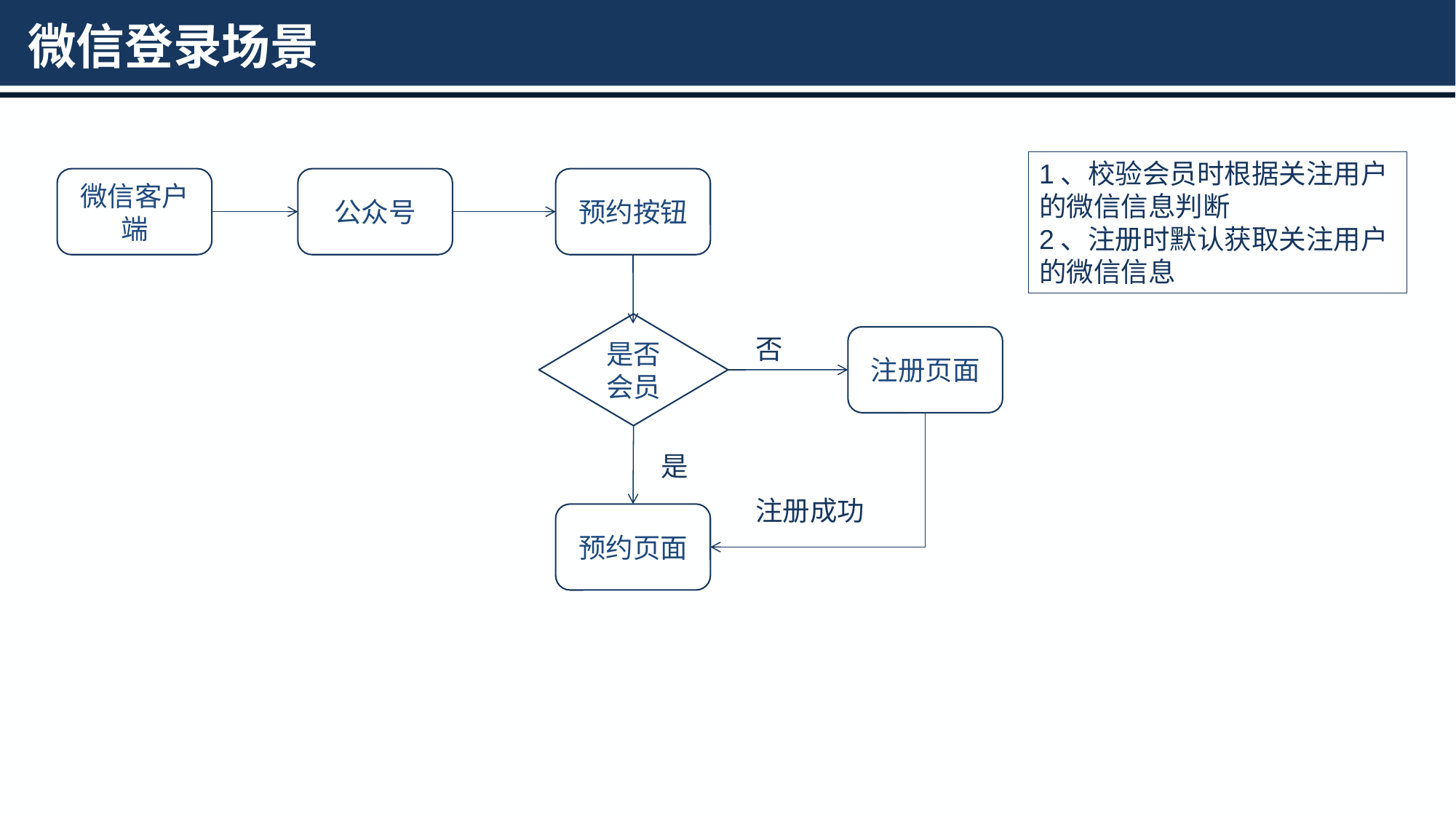

# 微信登录场景
1、校验会员时根据关注用户的微信信息判断
2、注册时默认获取关注用户的微信信息
微信客户端
公众号
预约按钮
是否会员
否
注册页面
是
注册成功
预约页面